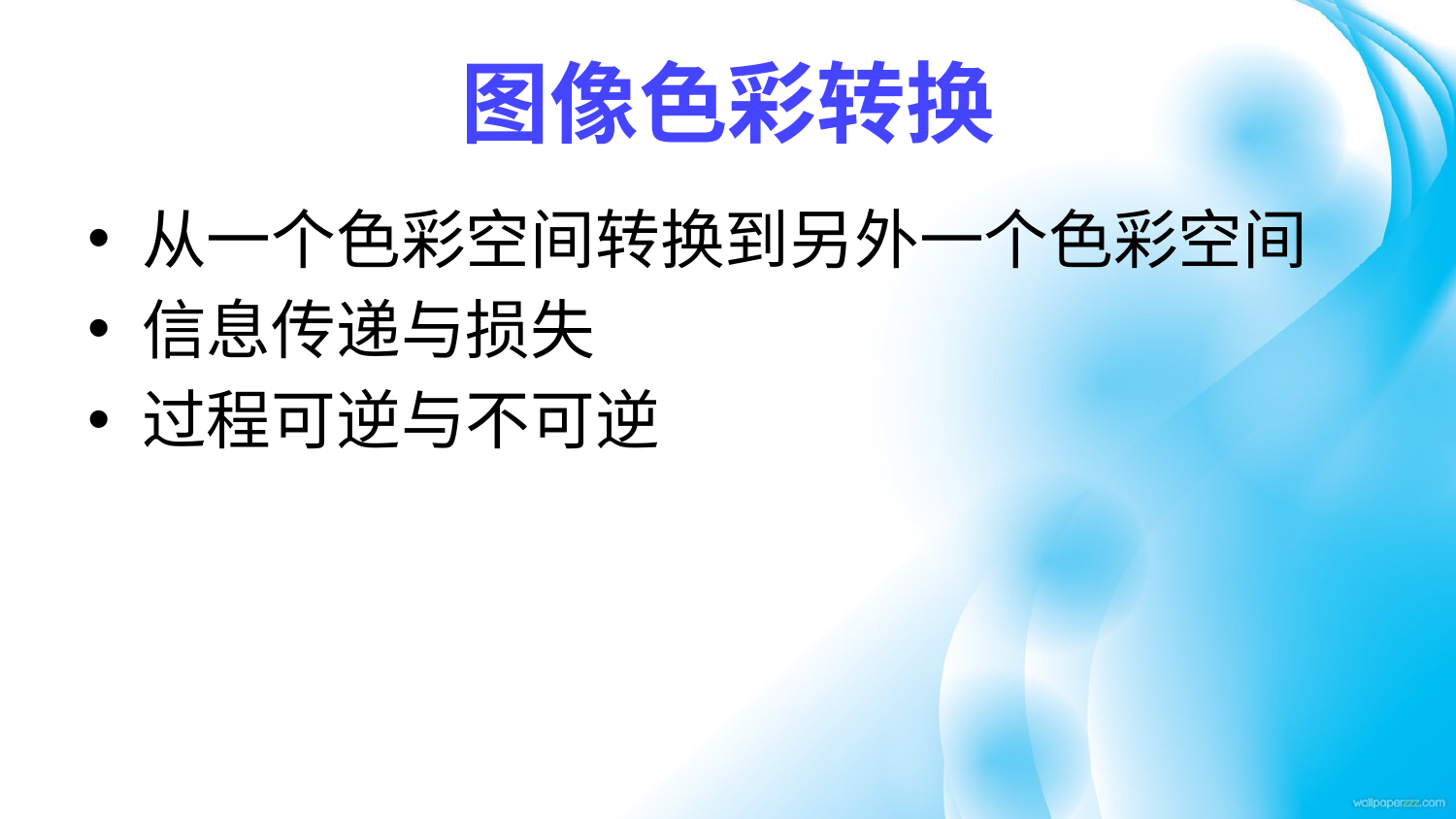

# 图像色彩转换
从一个色彩空间转换到另外一个色彩空间
信息传递与损失
过程可逆与不可逆